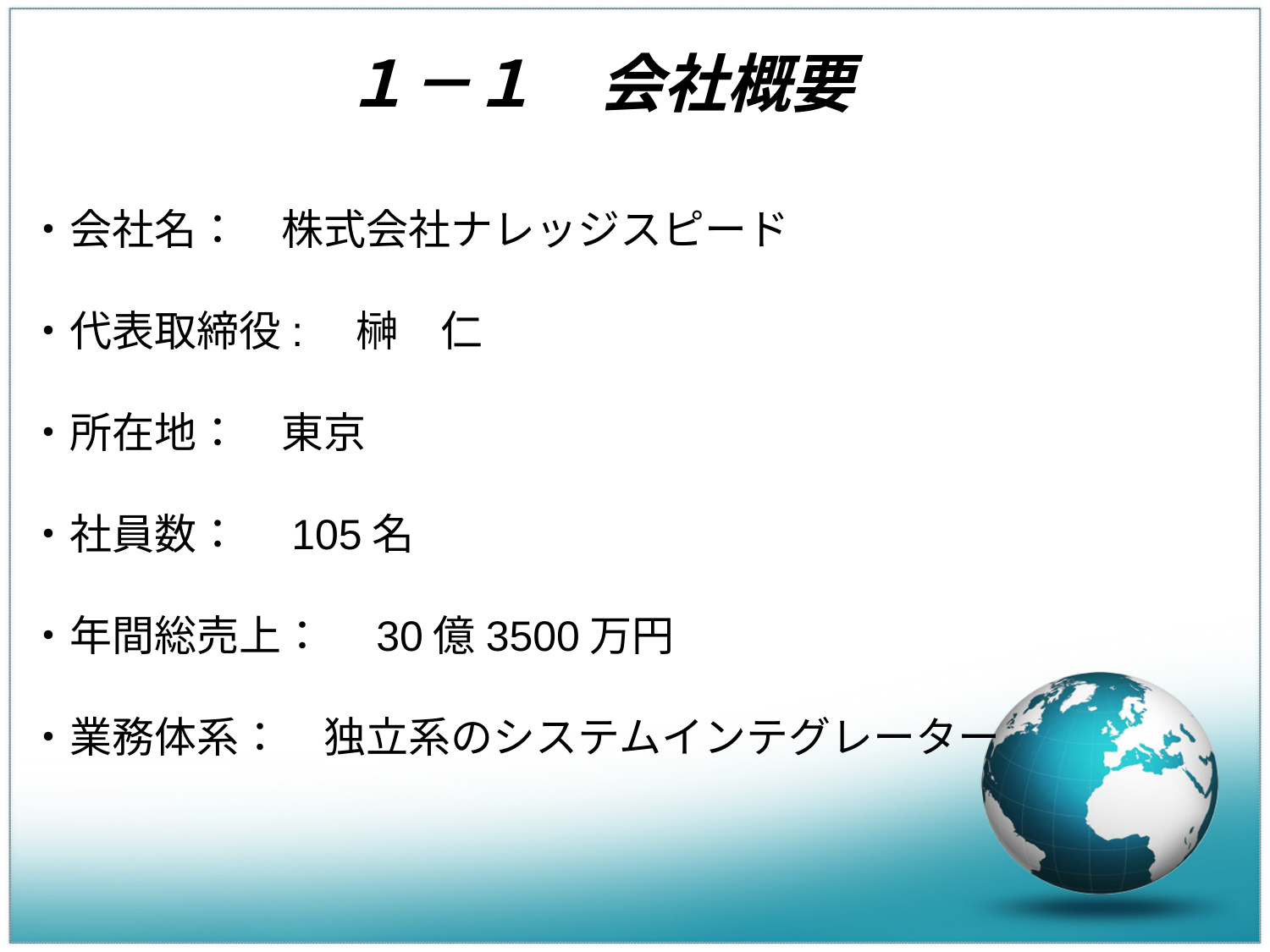

１－１　会社概要
・会社名：　株式会社ナレッジスピード

・代表取締役:　榊　仁

・所在地：　東京

・社員数：　105名

・年間総売上：　30億3500万円

・業務体系：　独立系のシステムインテグレーター